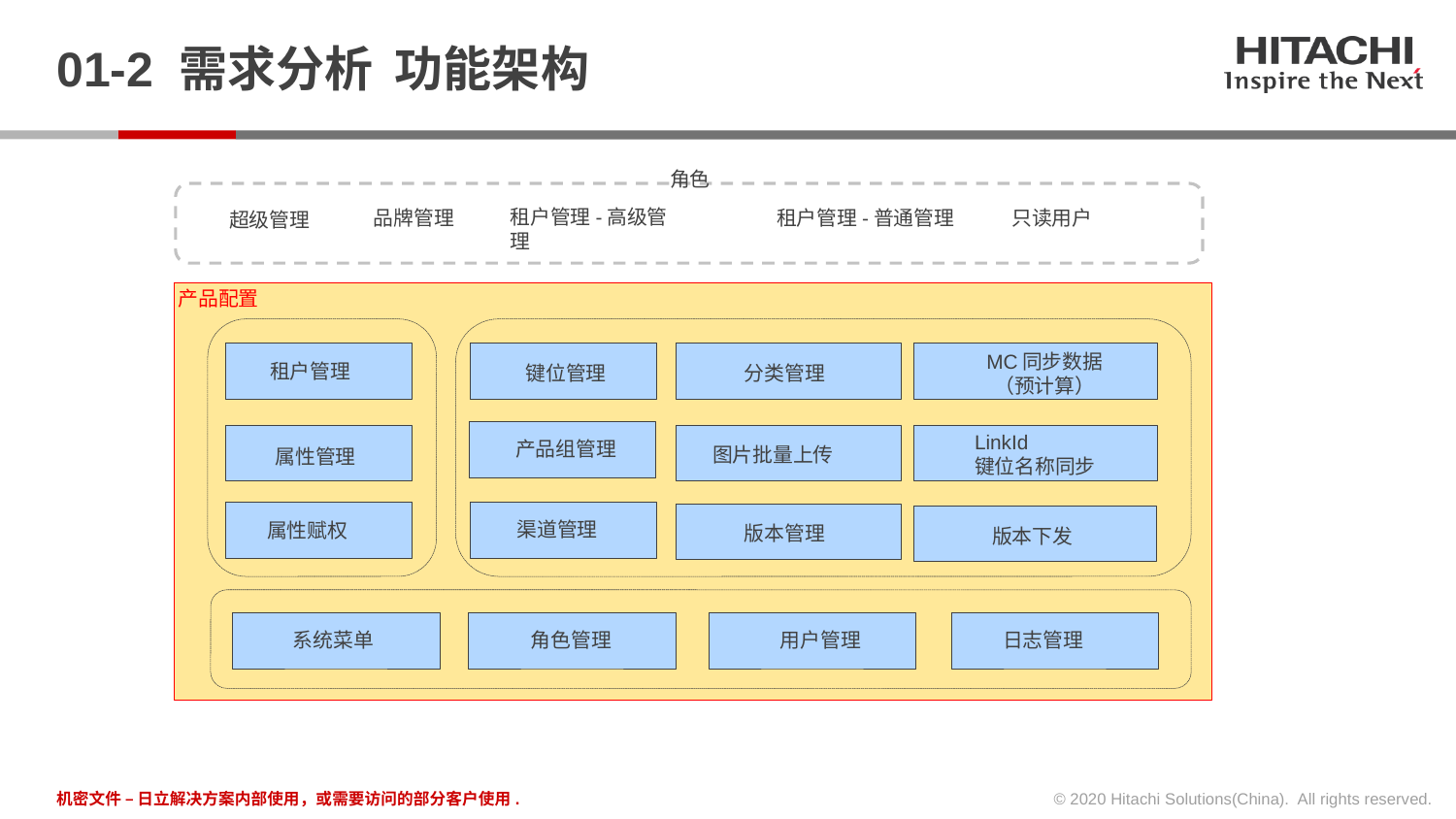

# 01-2 需求分析  功能架构
角色

只读用户
品牌管理
租户管理-高级管理
租户管理-普通管理
超级管理
产品配置

MC同步数据
（预计算）

租户管理
键位管理
分类管理

LinkId
键位名称同步

产品组管理
图片批量上传
属性管理

渠道管理
属性赋权
版本管理
版本下发

系统菜单
角色管理
用户管理
日志管理